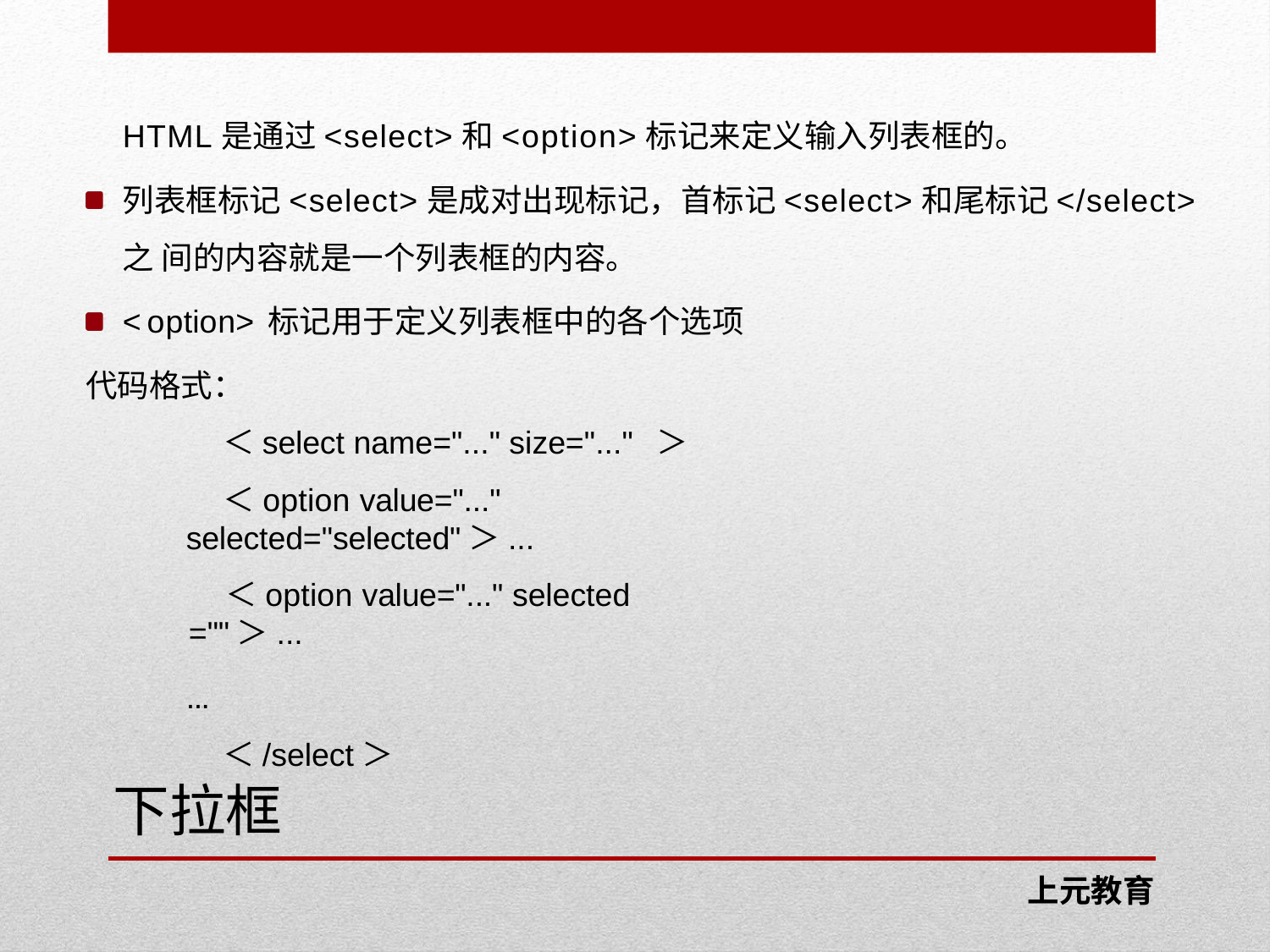

# HTML是通过<select>和<option>标记来定义输入列表框的。
列表框标记<select>是成对出现标记，首标记<select>和尾标记</select>之 间的内容就是一个列表框的内容。
<option>标记用于定义列表框中的各个选项 代码格式：
＜select name="..." size="..." ＞
＜option value="..." selected="selected"＞...
＜option value="..." selected =""＞...
...
＜/select＞

下拉框

             上元教育